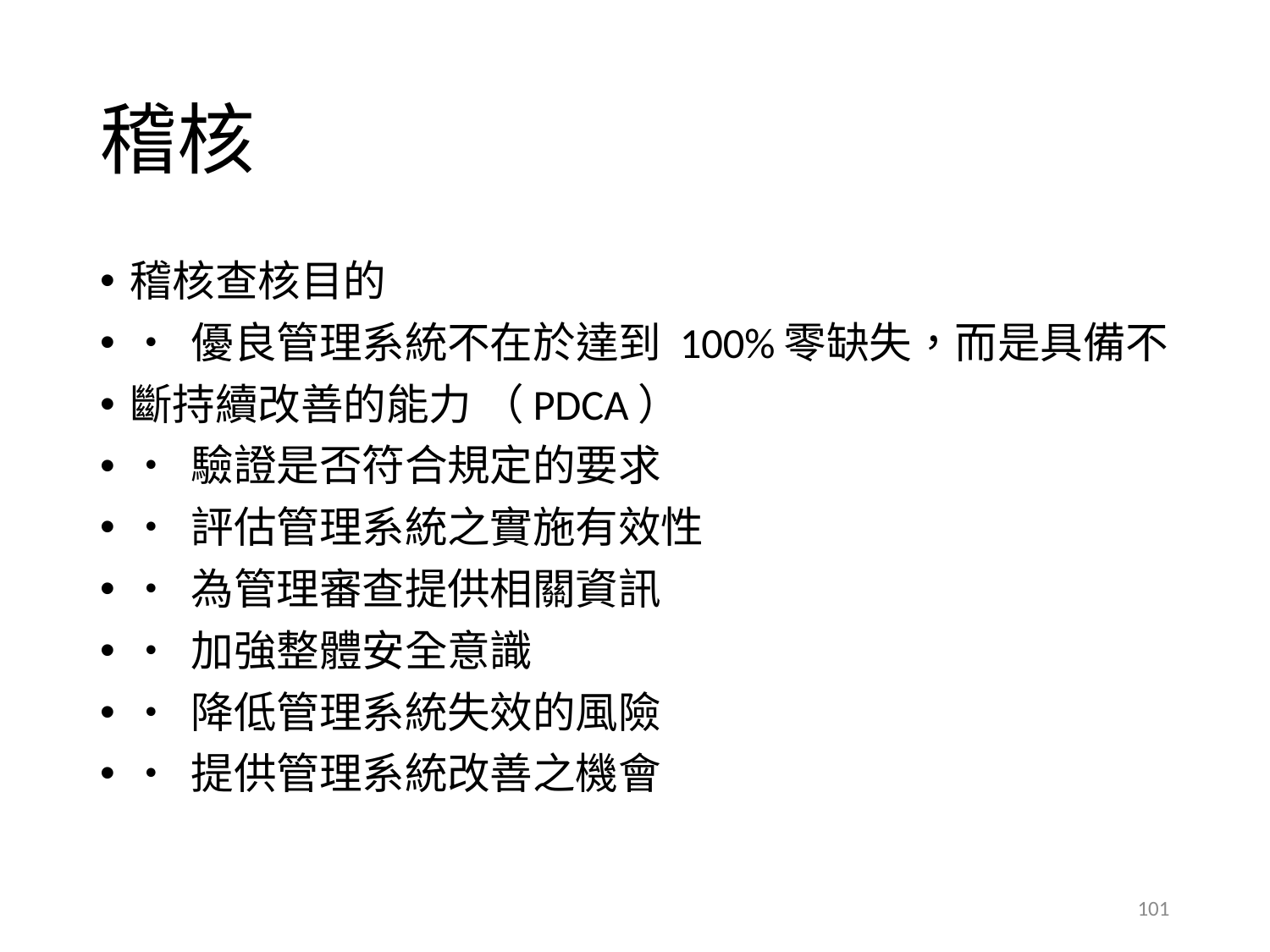

# 稽核
稽核查核目的
• 優良管理系統不在於達到 100%零缺失，而是具備不
斷持續改善的能力 （PDCA）
• 驗證是否符合規定的要求
• 評估管理系統之實施有效性
• 為管理審查提供相關資訊
• 加強整體安全意識
• 降低管理系統失效的風險
• 提供管理系統改善之機會
101